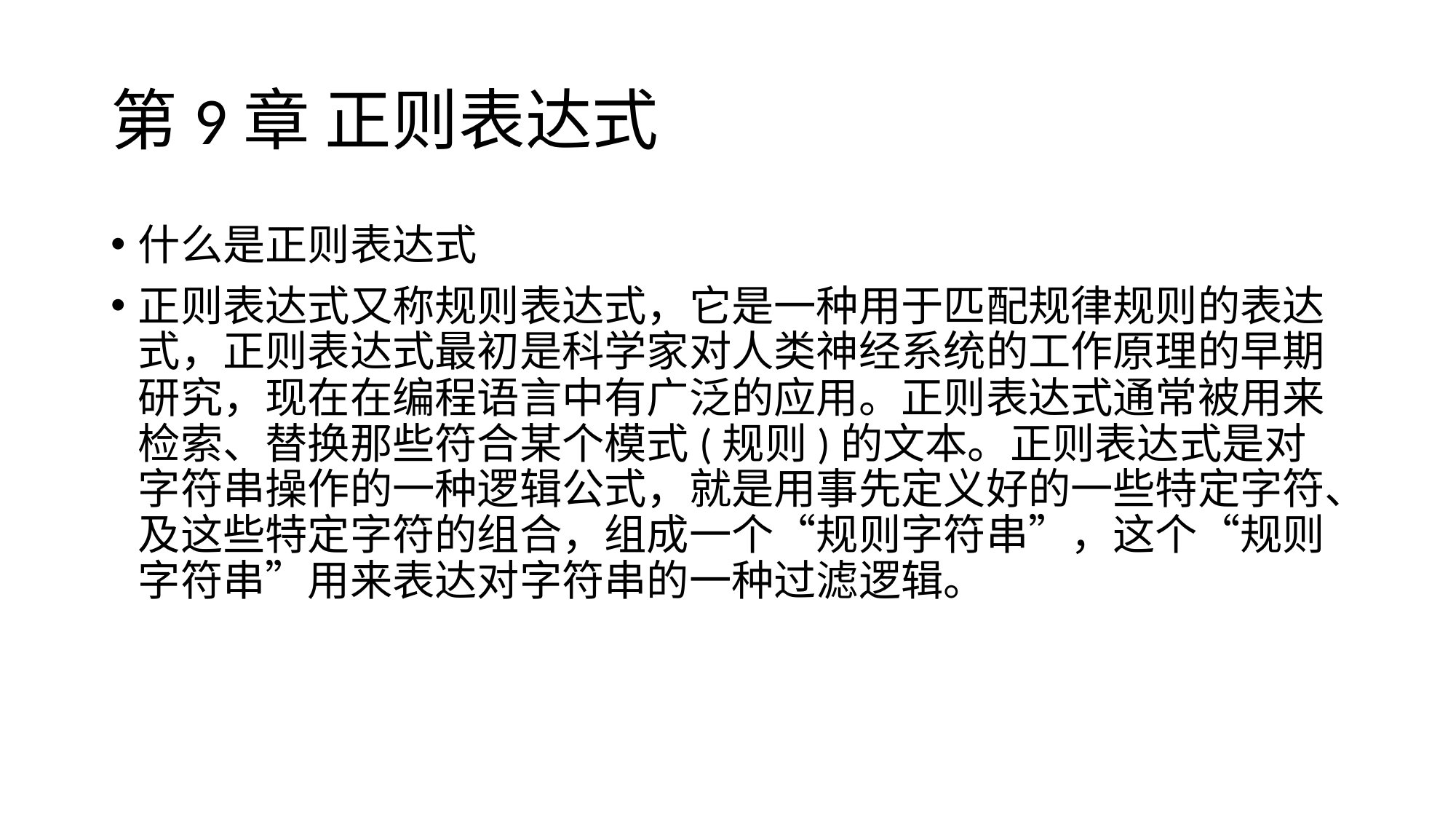

# 第9章 正则表达式
什么是正则表达式
正则表达式又称规则表达式，它是一种用于匹配规律规则的表达式，正则表达式最初是科学家对人类神经系统的工作原理的早期研究，现在在编程语言中有广泛的应用。正则表达式通常被用来检索、替换那些符合某个模式(规则)的文本。正则表达式是对字符串操作的一种逻辑公式，就是用事先定义好的一些特定字符、及这些特定字符的组合，组成一个“规则字符串”，这个“规则字符串”用来表达对字符串的一种过滤逻辑。